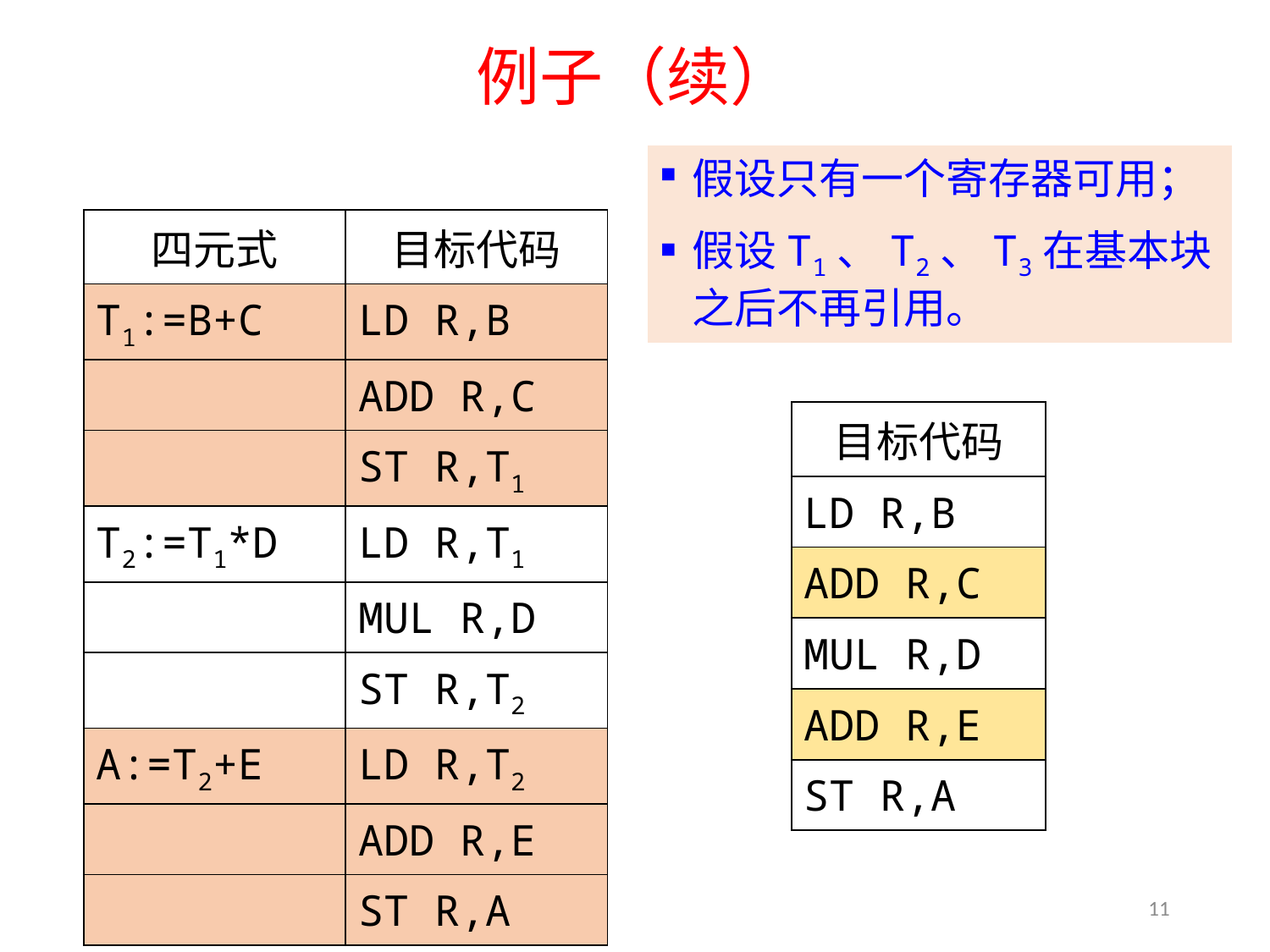

# 例子（续）
假设只有一个寄存器可用；
假设T1、T2、T3在基本块之后不再引用。
| 四元式 | 目标代码 |
| --- | --- |
| T1:=B+C | LD R,B |
|  | ADD R,C |
|  | ST R,T1 |
| T2:=T1\*D | LD R,T1 |
|  | MUL R,D |
|  | ST R,T2 |
| A:=T2+E | LD R,T2 |
|  | ADD R,E |
|  | ST R,A |
| 目标代码 |
| --- |
| LD R,B |
| ADD R,C |
| MUL R,D |
| ADD R,E |
| ST R,A |
11